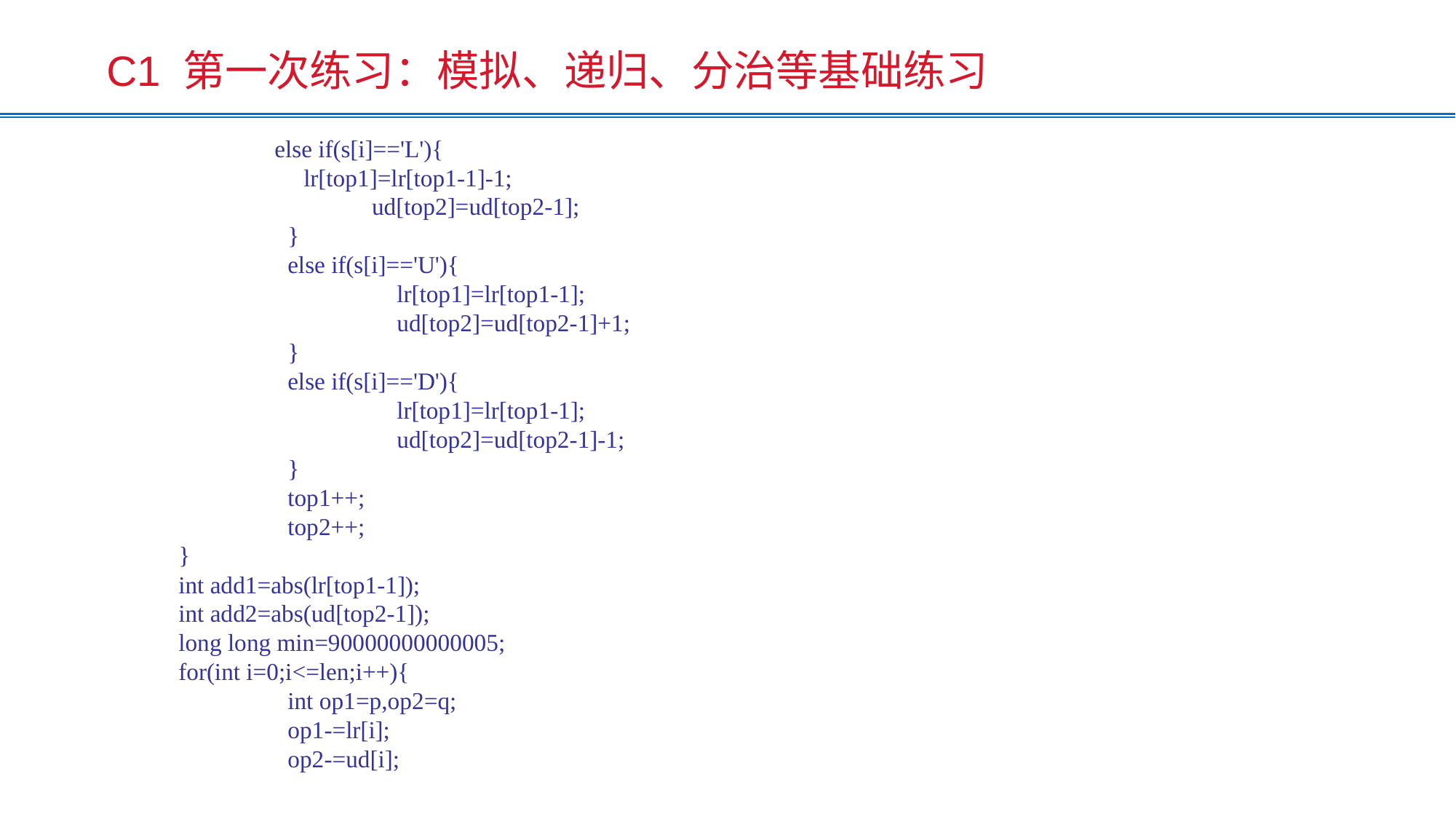

C1 第一次练习：模拟、递归、分治等基础练习
		                else if(s[i]=='L'){
	                                       lr[top1]=lr[top1-1]-1;
			              ud[top2]=ud[top2-1];
			}
			else if(s[i]=='U'){
				lr[top1]=lr[top1-1];
				ud[top2]=ud[top2-1]+1;
			}
			else if(s[i]=='D'){
				lr[top1]=lr[top1-1];
				ud[top2]=ud[top2-1]-1;
			}
			top1++;
			top2++;
		}
		int add1=abs(lr[top1-1]);
		int add2=abs(ud[top2-1]);
		long long min=90000000000005;
		for(int i=0;i<=len;i++){
			int op1=p,op2=q;
			op1-=lr[i];
			op2-=ud[i];